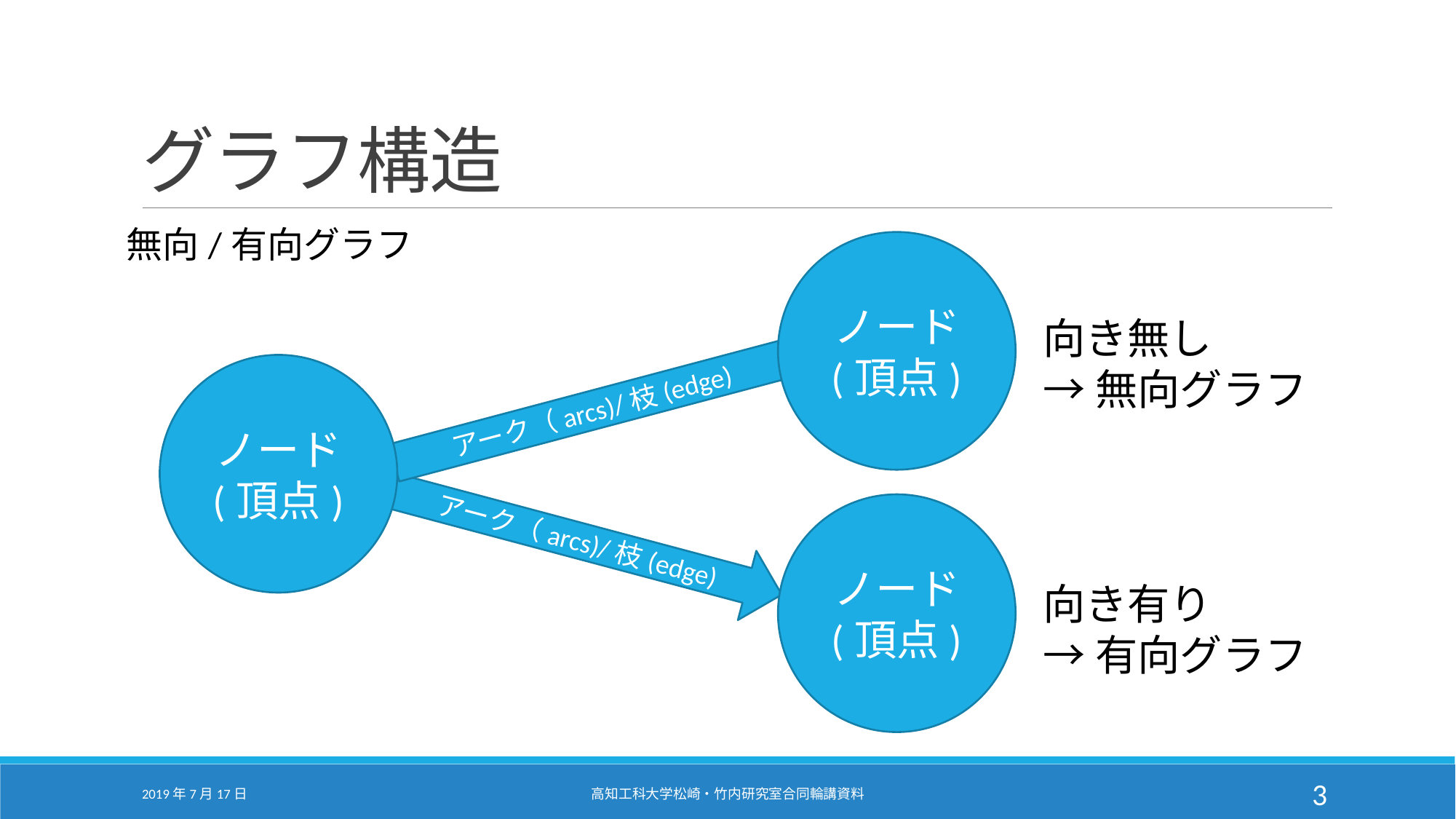

# グラフ構造
無向/有向グラフ
ノード
(頂点)
向き無し
→無向グラフ
ノード
(頂点)
アーク（arcs)/枝(edge)
ノード
(頂点)
アーク（arcs)/枝(edge)
向き有り
→有向グラフ
2019年7月17日
高知工科大学松崎・竹内研究室合同輪講資料
3